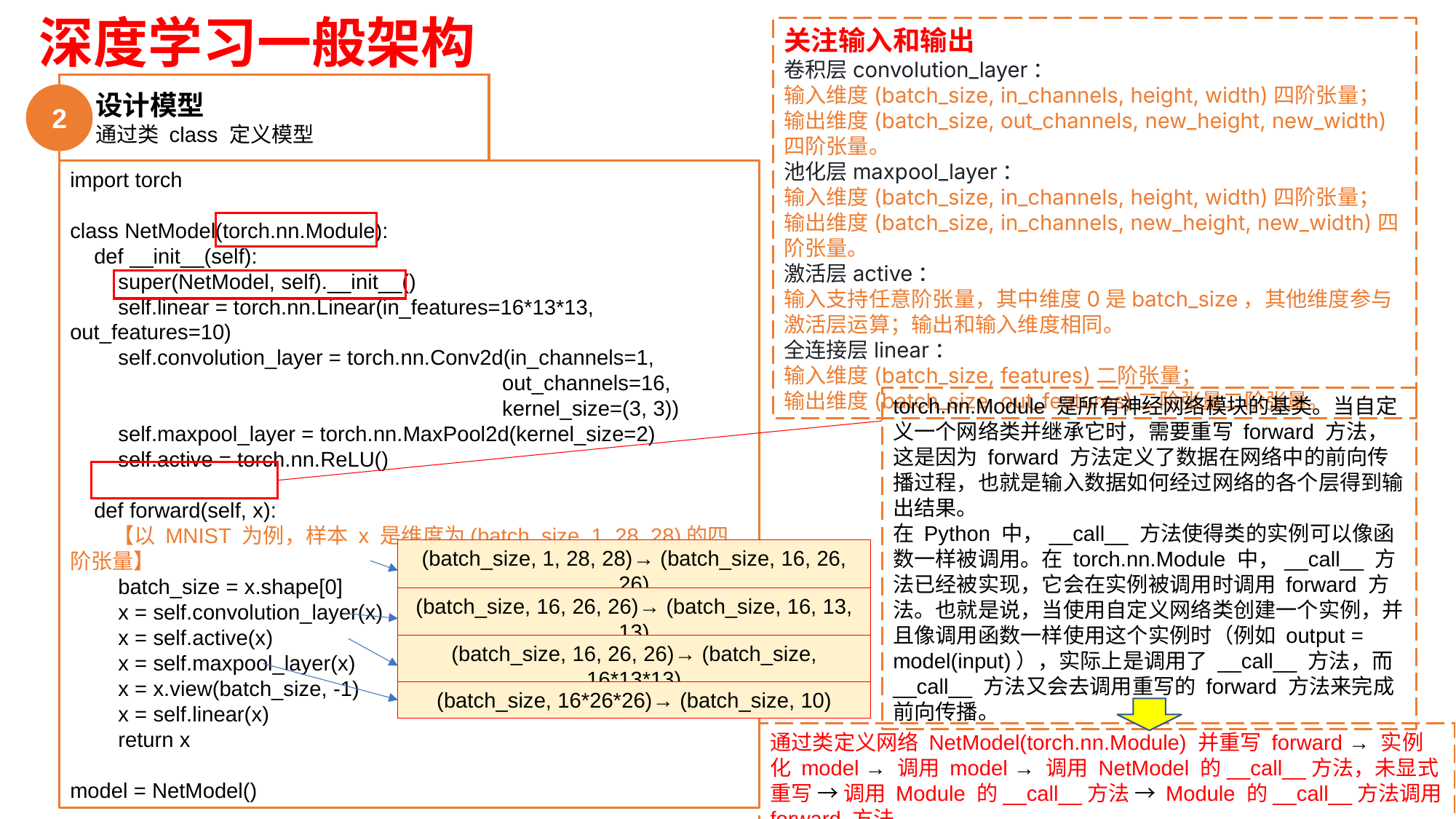

深度学习一般架构
关注输入和输出
卷积层convolution_layer：
输入维度(batch_size, in_channels, height, width)四阶张量；
输出维度(batch_size, out_channels, new_height, new_width)四阶张量。
池化层maxpool_layer：
输入维度(batch_size, in_channels, height, width)四阶张量；
输出维度(batch_size, in_channels, new_height, new_width)四阶张量。
激活层active：
输入支持任意阶张量，其中维度0是batch_size，其他维度参与激活层运算；输出和输入维度相同。
全连接层linear：
输入维度(batch_size, features)二阶张量；
输出维度(batch_size, out_features)二阶张量二阶张量。

设计模型
通过类 class 定义模型
2
import torch

class NetModel(torch.nn.Module):
    def __init__(self):
        super(NetModel, self).__init__()
        self.linear = torch.nn.Linear(in_features=16*13*13, out_features=10)
        self.convolution_layer = torch.nn.Conv2d(in_channels=1,
                                                                        out_channels=16,
                                                                        kernel_size=(3, 3))
        self.maxpool_layer = torch.nn.MaxPool2d(kernel_size=2)
        self.active = torch.nn.ReLU()

    def forward(self, x):
        【以 MNIST 为例，样本 x 是维度为(batch_size, 1, 28, 28)的四阶张量】
        batch_size = x.shape[0]
        x = self.convolution_layer(x)
        x = self.active(x)
        x = self.maxpool_layer(x)
        x = x.view(batch_size, -1)
        x = self.linear(x)
        return x

model = NetModel()

torch.nn.Module 是所有神经网络模块的基类。当自定义一个网络类并继承它时，需要重写 forward 方法，这是因为 forward 方法定义了数据在网络中的前向传播过程，也就是输入数据如何经过网络的各个层得到输出结果。
在 Python 中，__call__ 方法使得类的实例可以像函数一样被调用。在 torch.nn.Module 中，__call__ 方法已经被实现，它会在实例被调用时调用 forward 方法。也就是说，当使用自定义网络类创建一个实例，并且像调用函数一样使用这个实例时（例如 output = model(input)），实际上是调用了 __call__ 方法，而 __call__ 方法又会去调用重写的 forward 方法来完成前向传播。

(batch_size, 1, 28, 28)→ (batch_size, 16, 26, 26)
(batch_size, 16, 26, 26)→ (batch_size, 16, 13, 13)
(batch_size, 16, 26, 26)→ (batch_size, 16*13*13)
(batch_size, 16*26*26)→ (batch_size, 10)

通过类定义网络 NetModel(torch.nn.Module) 并重写 forward → 实例化 model → 调用 model → 调用 NetModel 的__call__方法，未显式重写 → 调用 Module 的__call__方法 → Module 的__call__方法调用 forward 方法